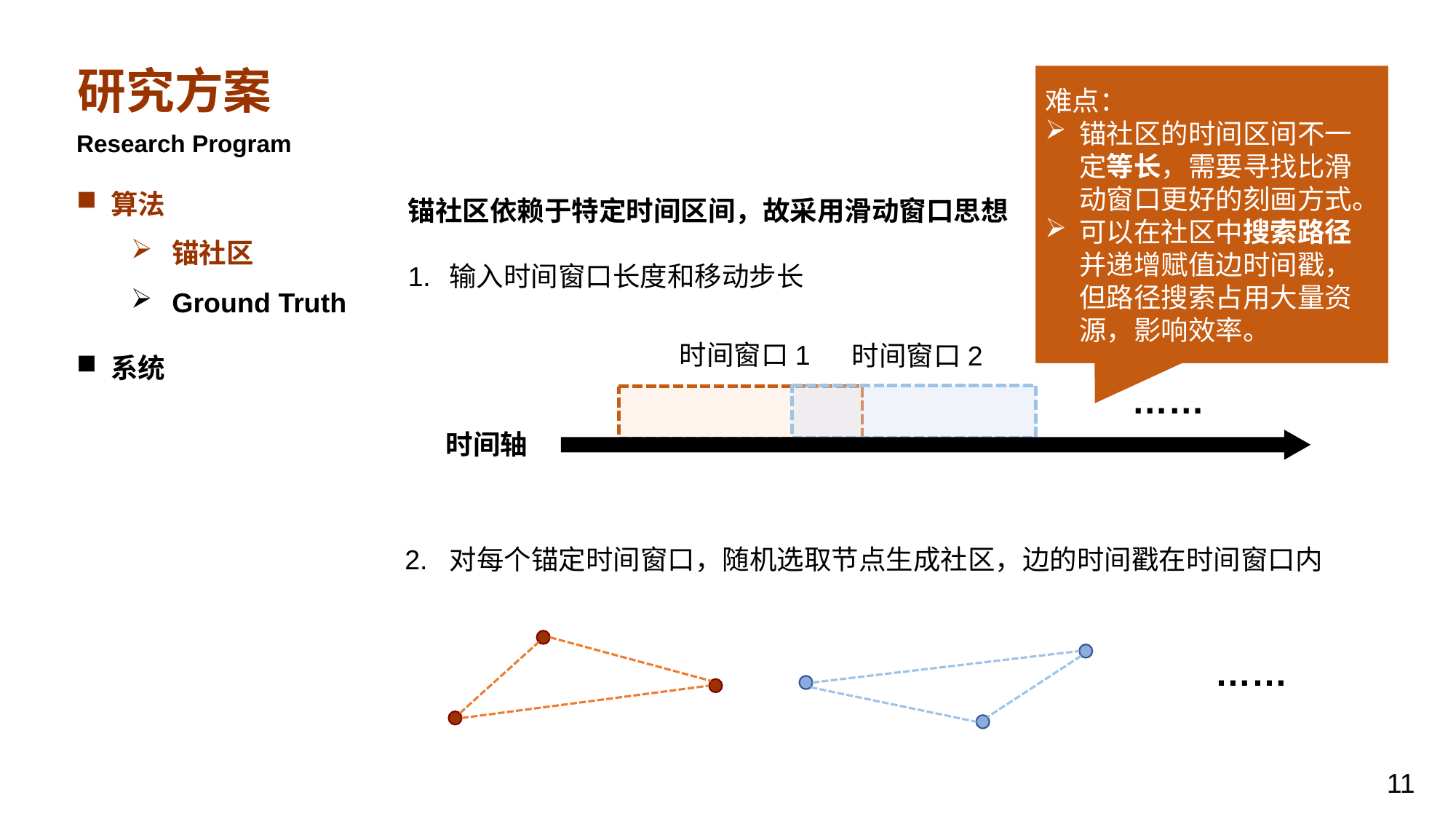

研究方案
难点：
锚社区的时间区间不一定等长，需要寻找比滑动窗口更好的刻画方式。
可以在社区中搜索路径并递增赋值边时间戳，但路径搜索占用大量资源，影响效率。
Research Program
锚社区依赖于特定时间区间，故采用滑动窗口思想
输入时间窗口长度和移动步长
算法
锚社区
Ground Truth
系统
时间窗口1
时间窗口2
……

时间轴

2.  对每个锚定时间窗口，随机选取节点生成社区，边的时间戳在时间窗口内

……

11